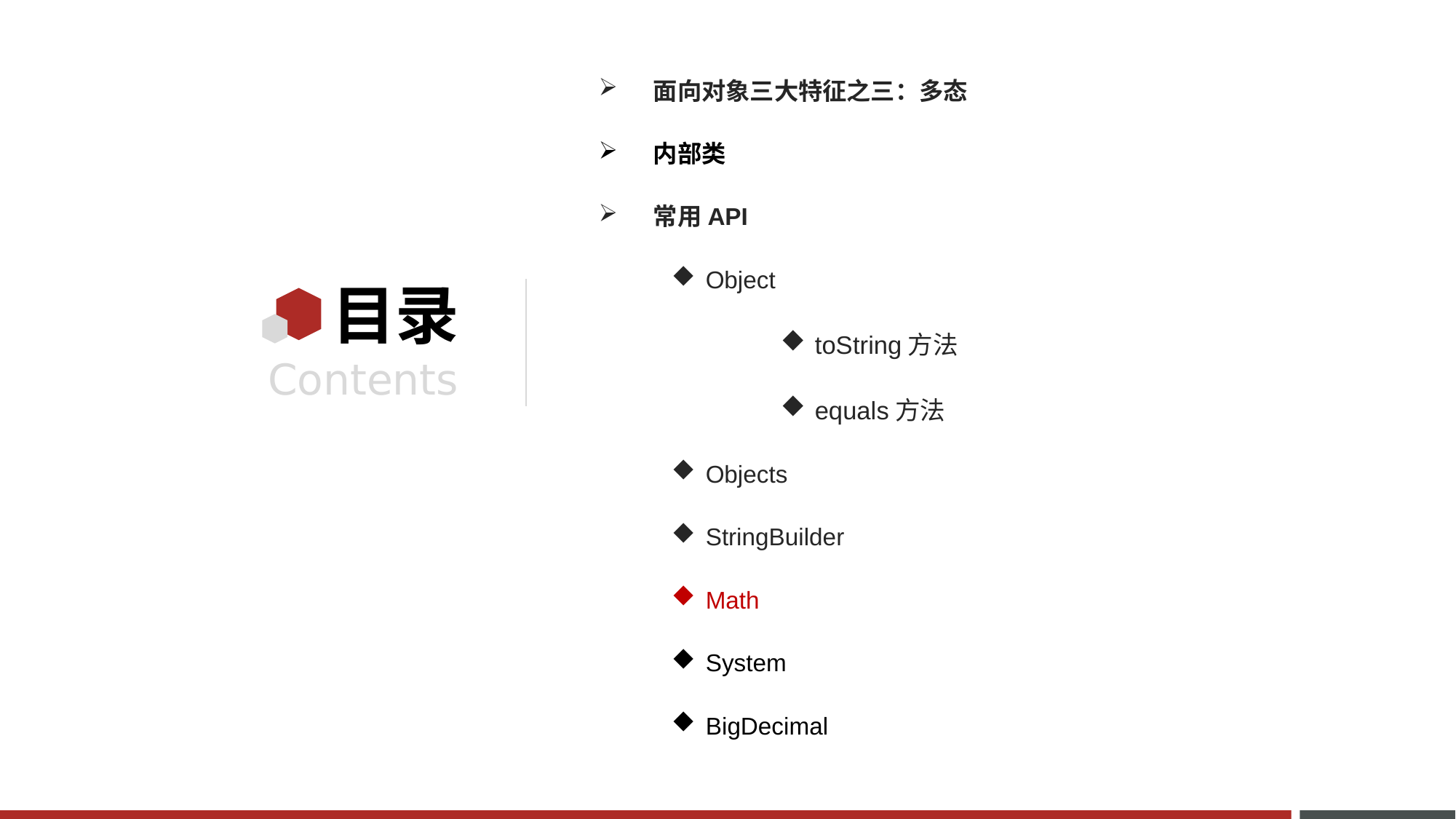

面向对象三大特征之三：多态
内部类
常用API
Object
toString方法
equals方法
Objects
StringBuilder
Math
System
BigDecimal